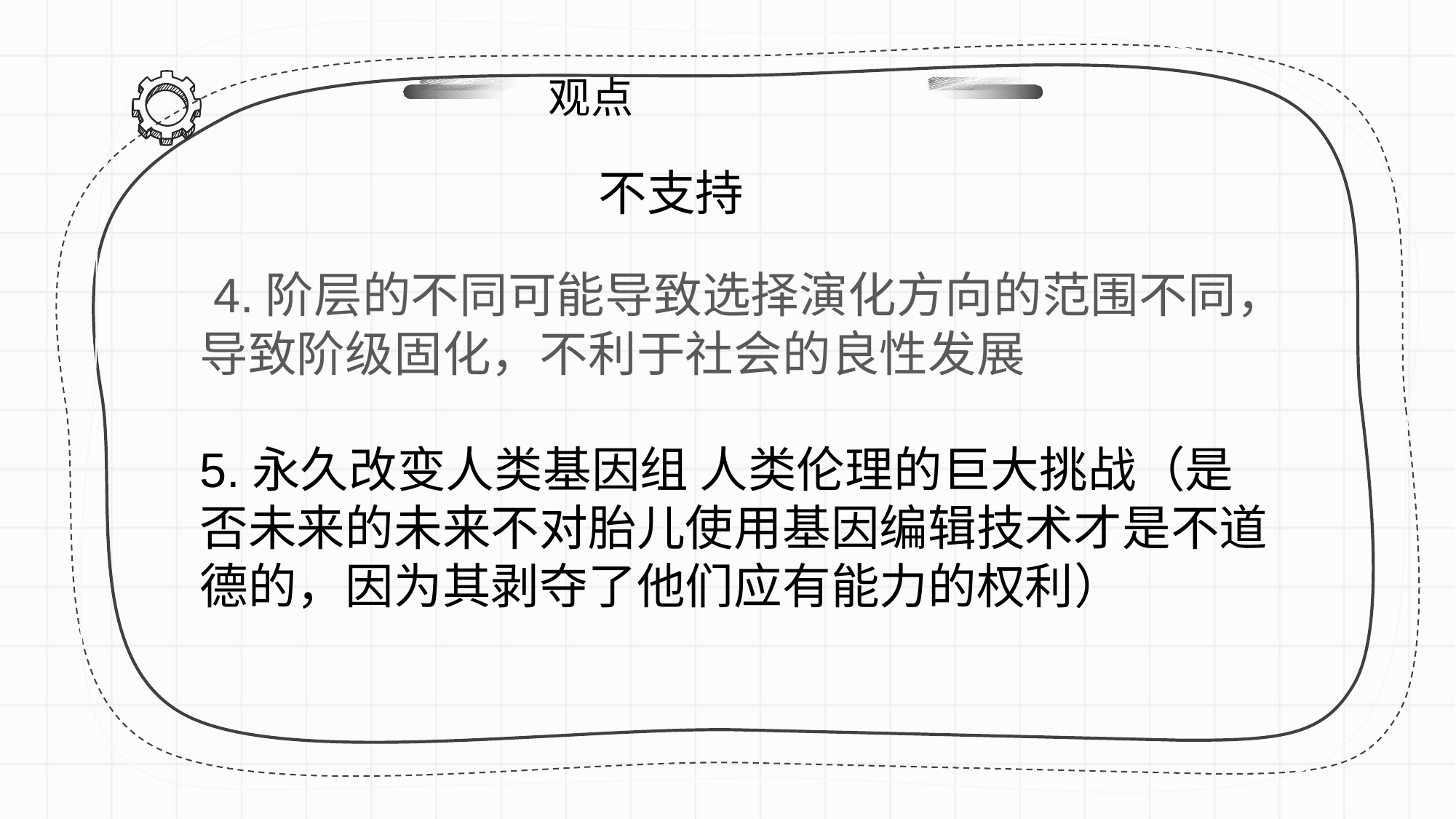

观点

不支持
 4.阶层的不同可能导致选择演化方向的范围不同，导致阶级固化，不利于社会的良性发展

5.永久改变人类基因组 人类伦理的巨大挑战（是否未来的未来不对胎儿使用基因编辑技术才是不道德的，因为其剥夺了他们应有能力的权利）